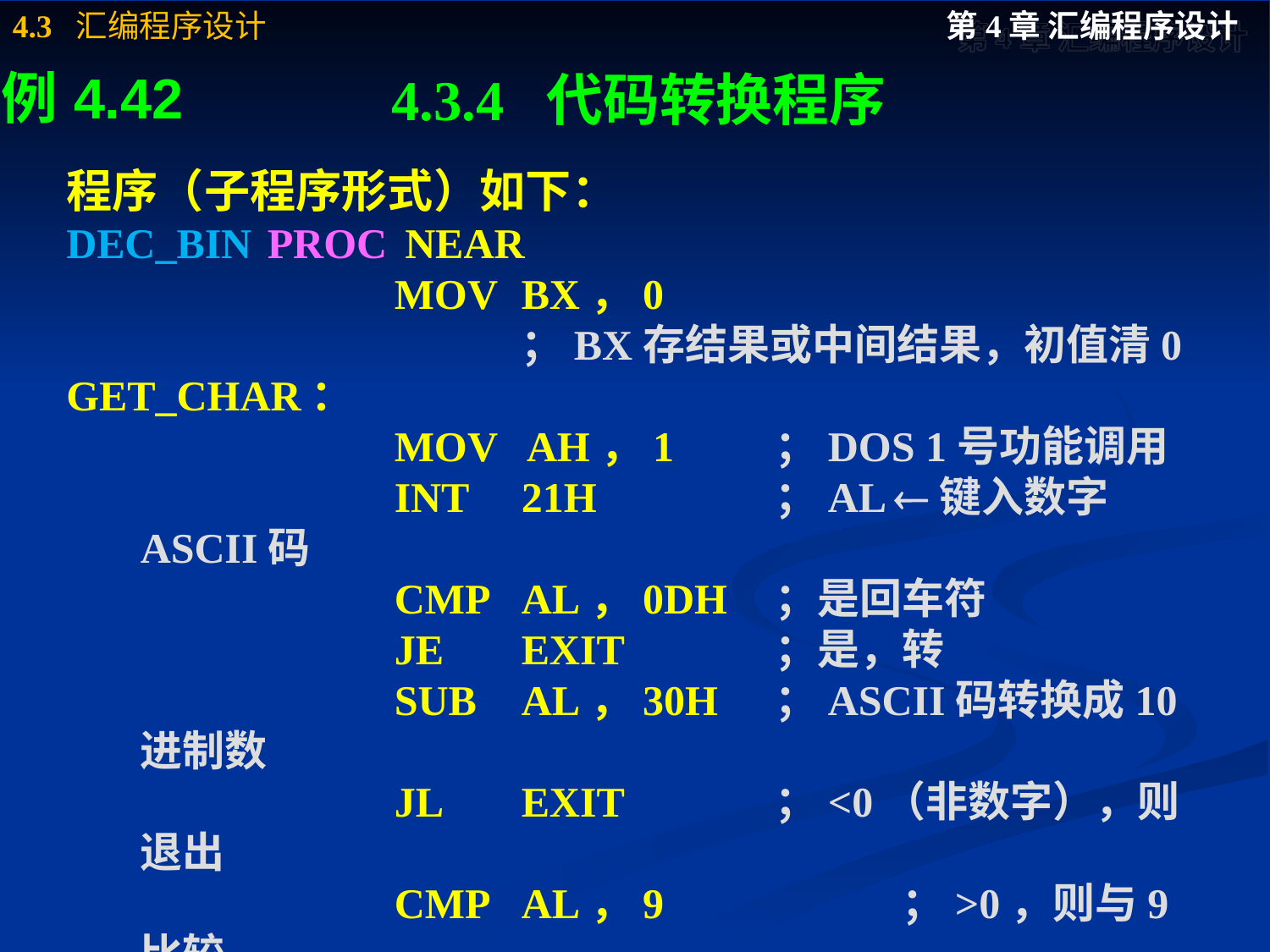

# 4.3.4  代码转换程序
例4.42
程序（子程序形式）如下：
DEC_BIN	PROC	 NEAR
			MOV	BX，0
				；BX存结果或中间结果，初值清0
GET_CHAR：
			MOV   AH，1	；DOS 1号功能调用
			INT	21H		；AL ←键入数字ASCII码
			CMP	AL，0DH	；是回车符
			JE	EXIT		；是，转
			SUB	AL，30H	；ASCII码转换成10进制数
			JL	EXIT		；<0（非数字），则退出
			CMP	AL，9		；>0，则与9比较
			JG	EXIT		；>9，退出